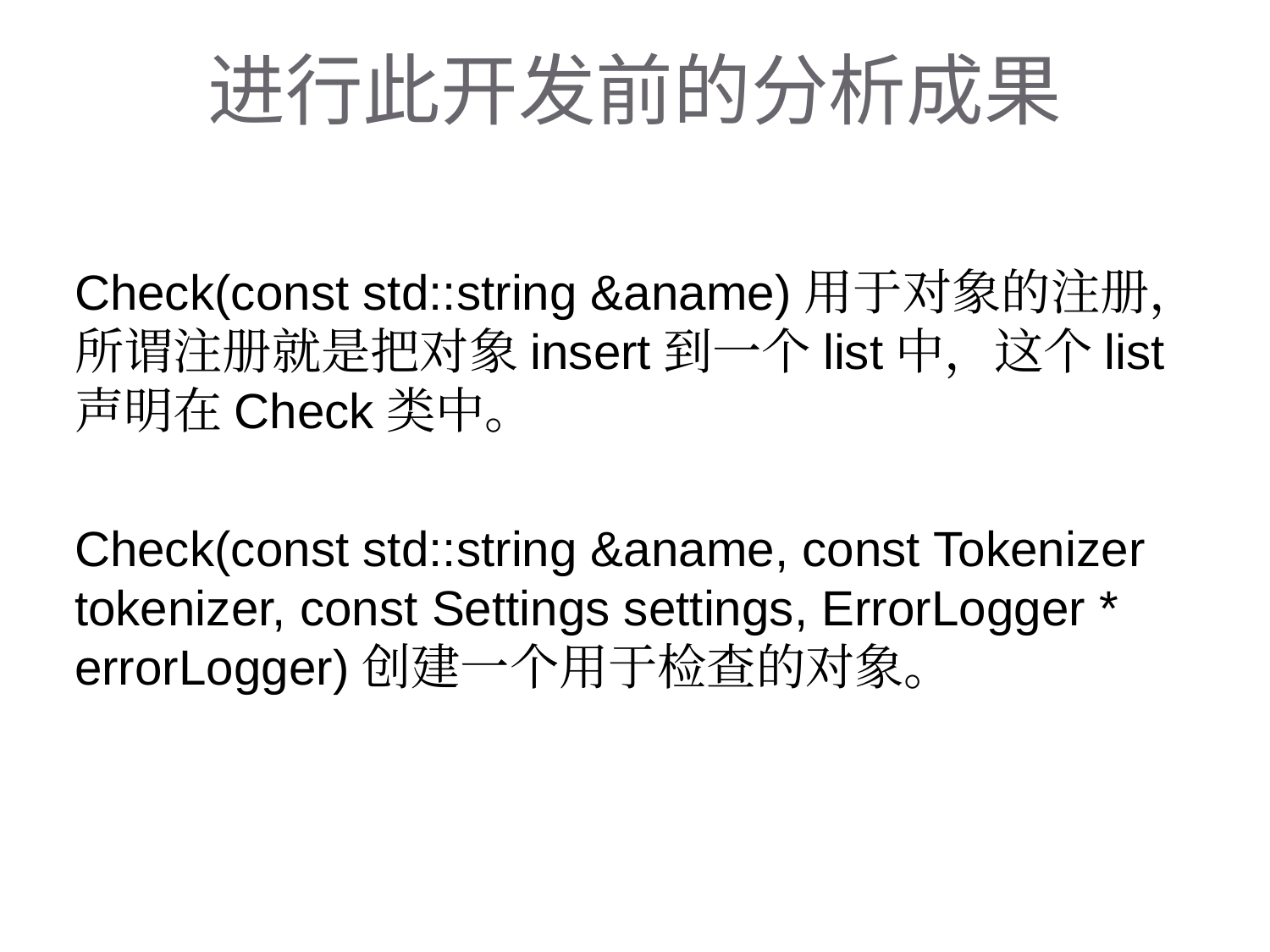

# 进行此开发前的分析成果
Check(const std::string &aname)用于对象的注册，所谓注册就是把对象insert到一个list中，这个list声明在Check类中。

Check(const std::string &aname, const Tokenizer tokenizer, const Settings settings, ErrorLogger * errorLogger)创建一个用于检查的对象。